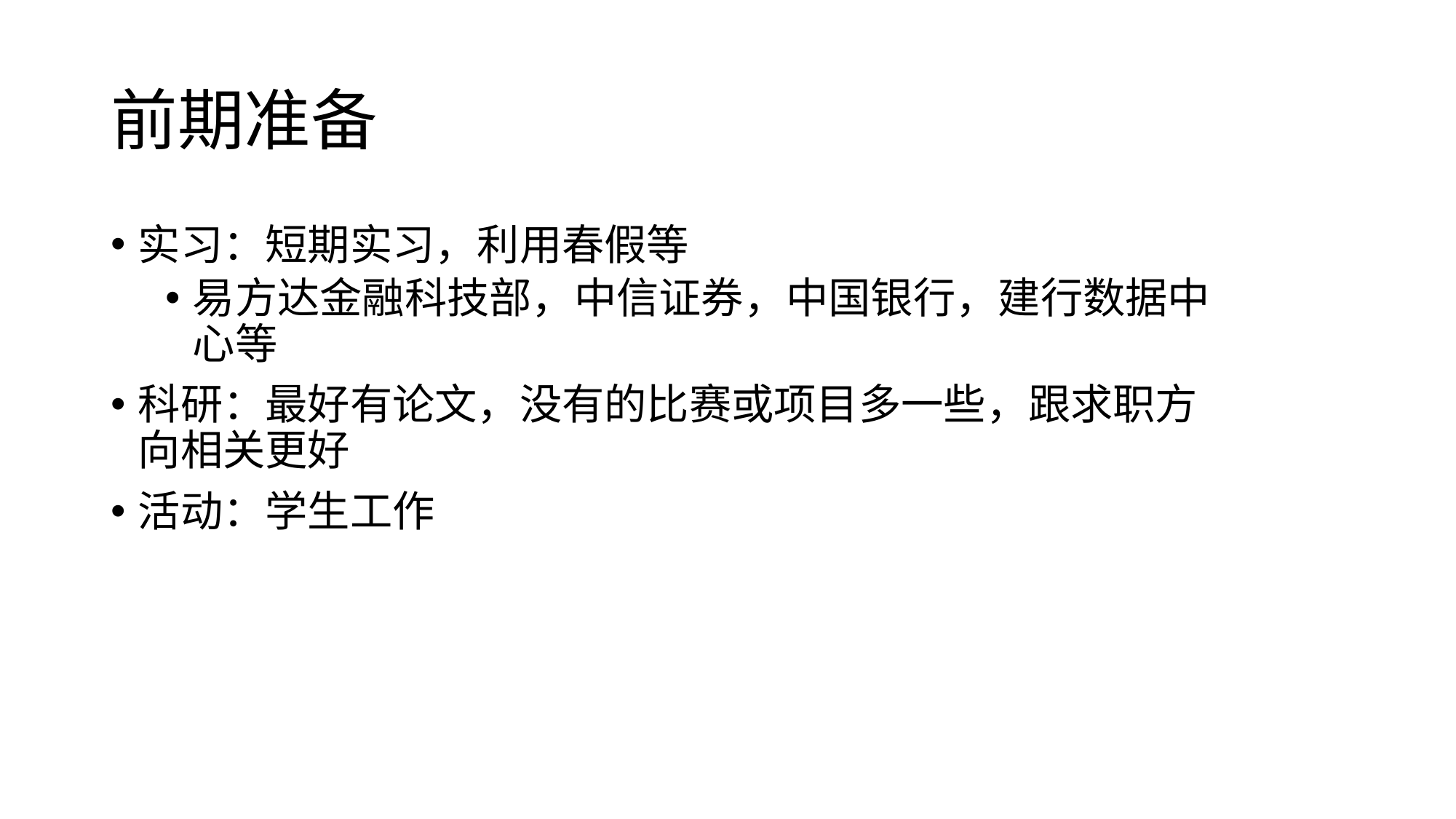

# 前期准备
实习：短期实习，利用春假等
易方达金融科技部，中信证券，中国银行，建行数据中心等
科研：最好有论文，没有的比赛或项目多一些，跟求职方向相关更好
活动：学生工作